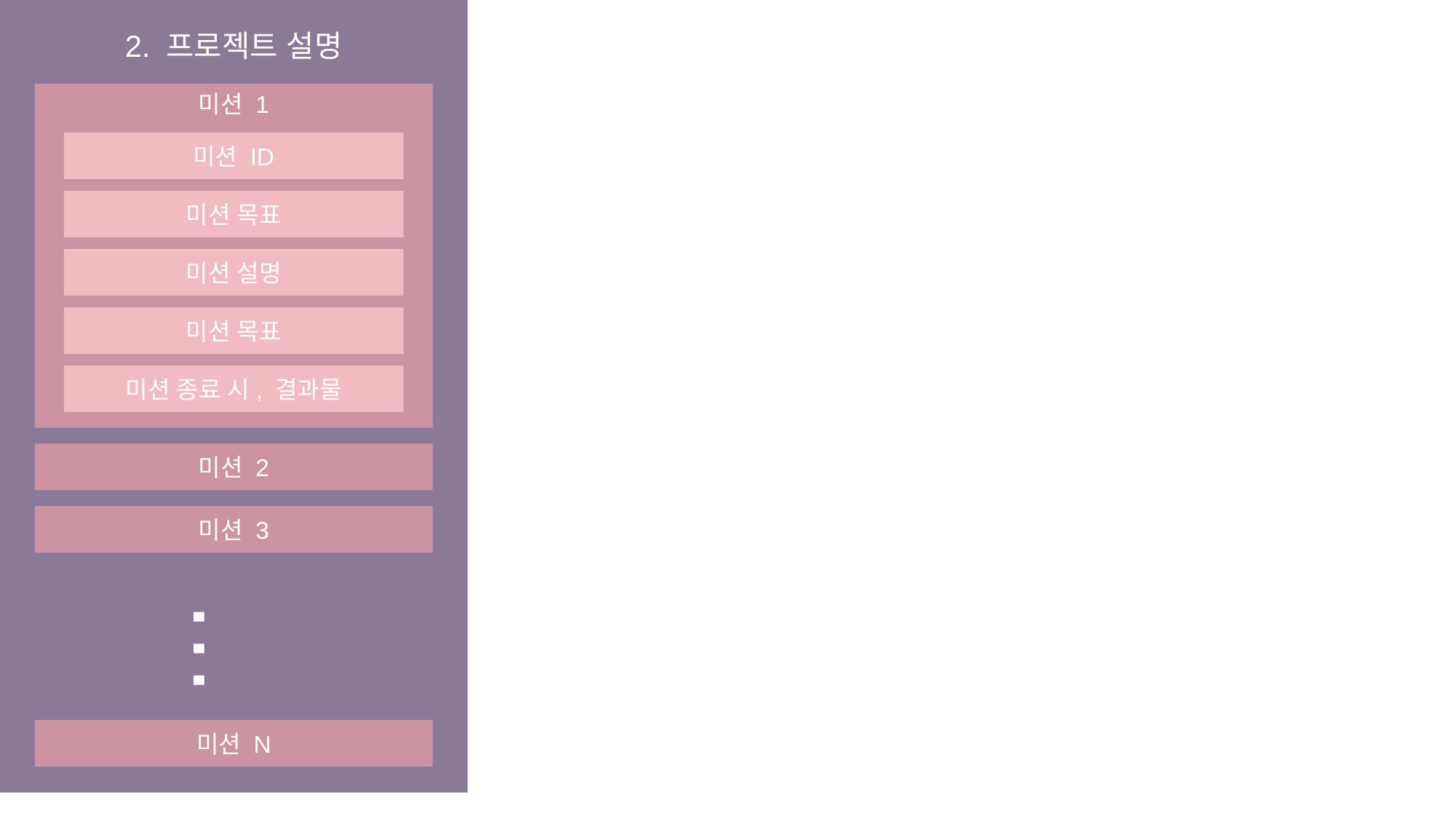

2. 프로젝트 설명
미션 1
미션 ID
미션 목표
미션 설명
미션 목표
미션 종료 시, 결과물
미션 2
미션 3
…
미션 N